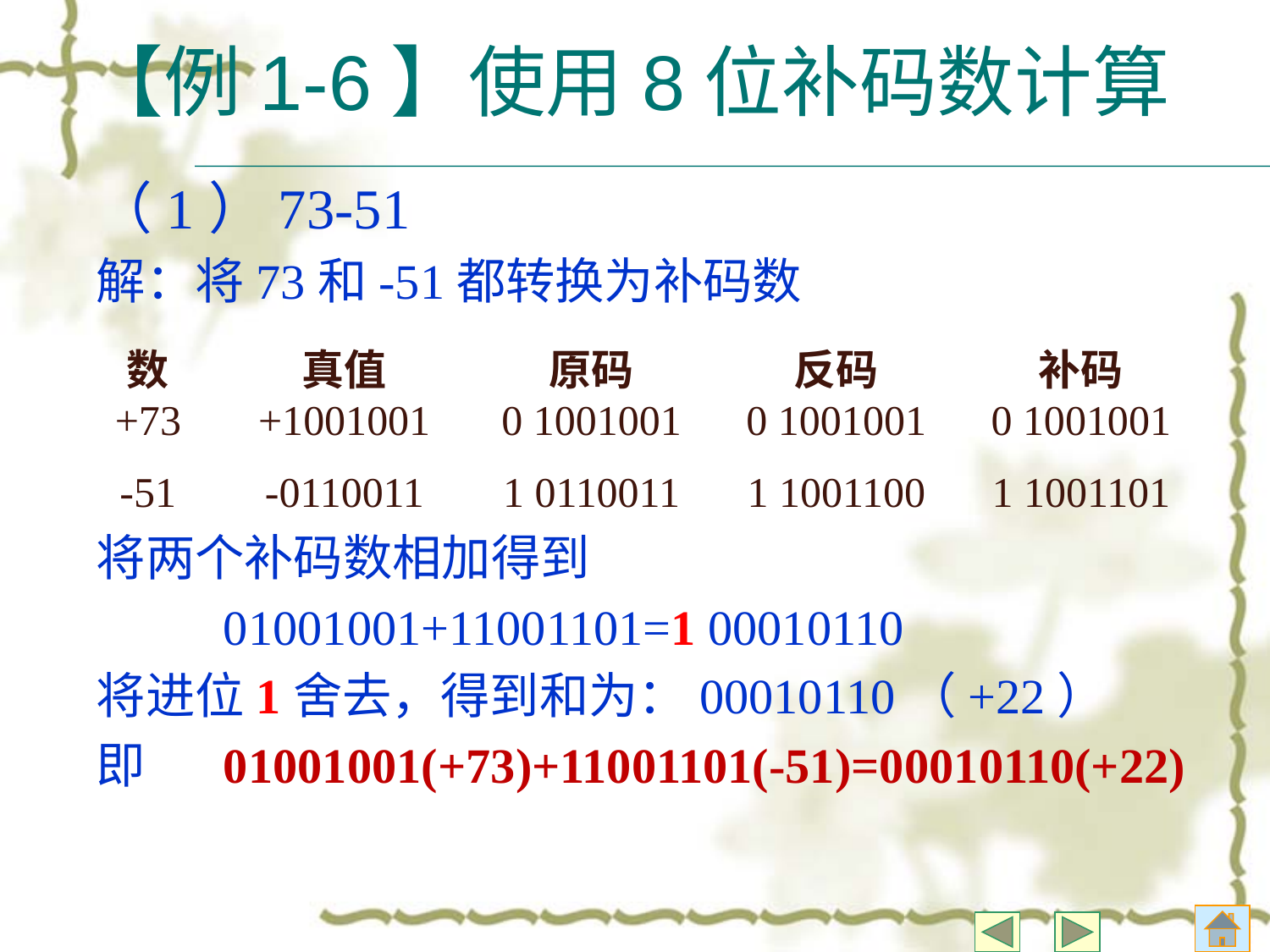

# 【例1-6】使用8位补码数计算
（1）73-51
解：将73和-51都转换为补码数

将两个补码数相加得到
	01001001+11001101=1 00010110
将进位1舍去，得到和为：00010110（+22）
即	01001001(+73)+11001101(-51)=00010110(+22)
| 数 | 真值 | 原码 | 反码 | 补码 |
| --- | --- | --- | --- | --- |
| +73 | +1001001 | 0 1001001 | 0 1001001 | 0 1001001 |
| -51 | -0110011 | 1 0110011 | 1 1001100 | 1 1001101 |